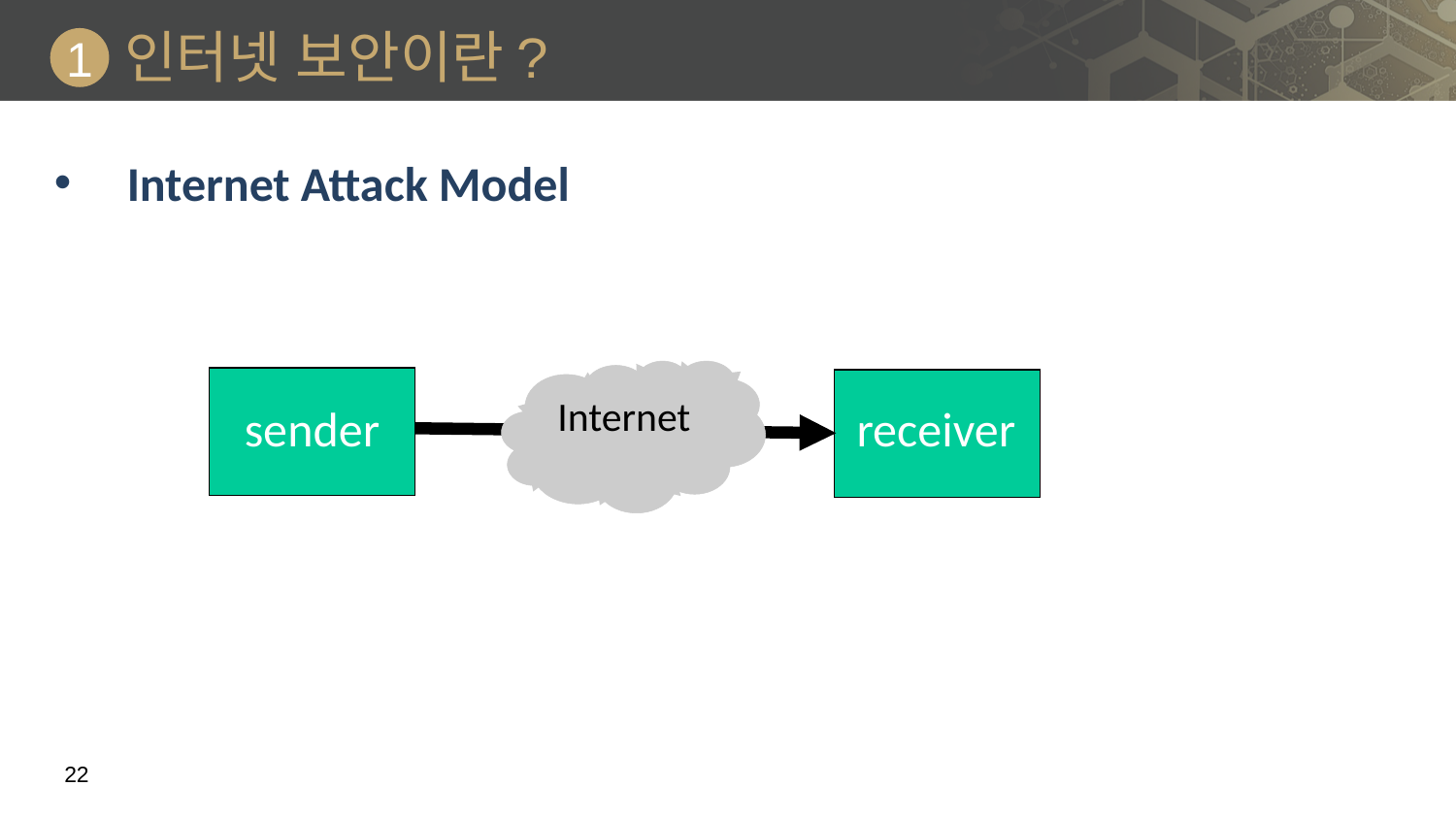

# 인터넷 보안이란?
1
Internet Attack Model

Internet

receiver
sender

22